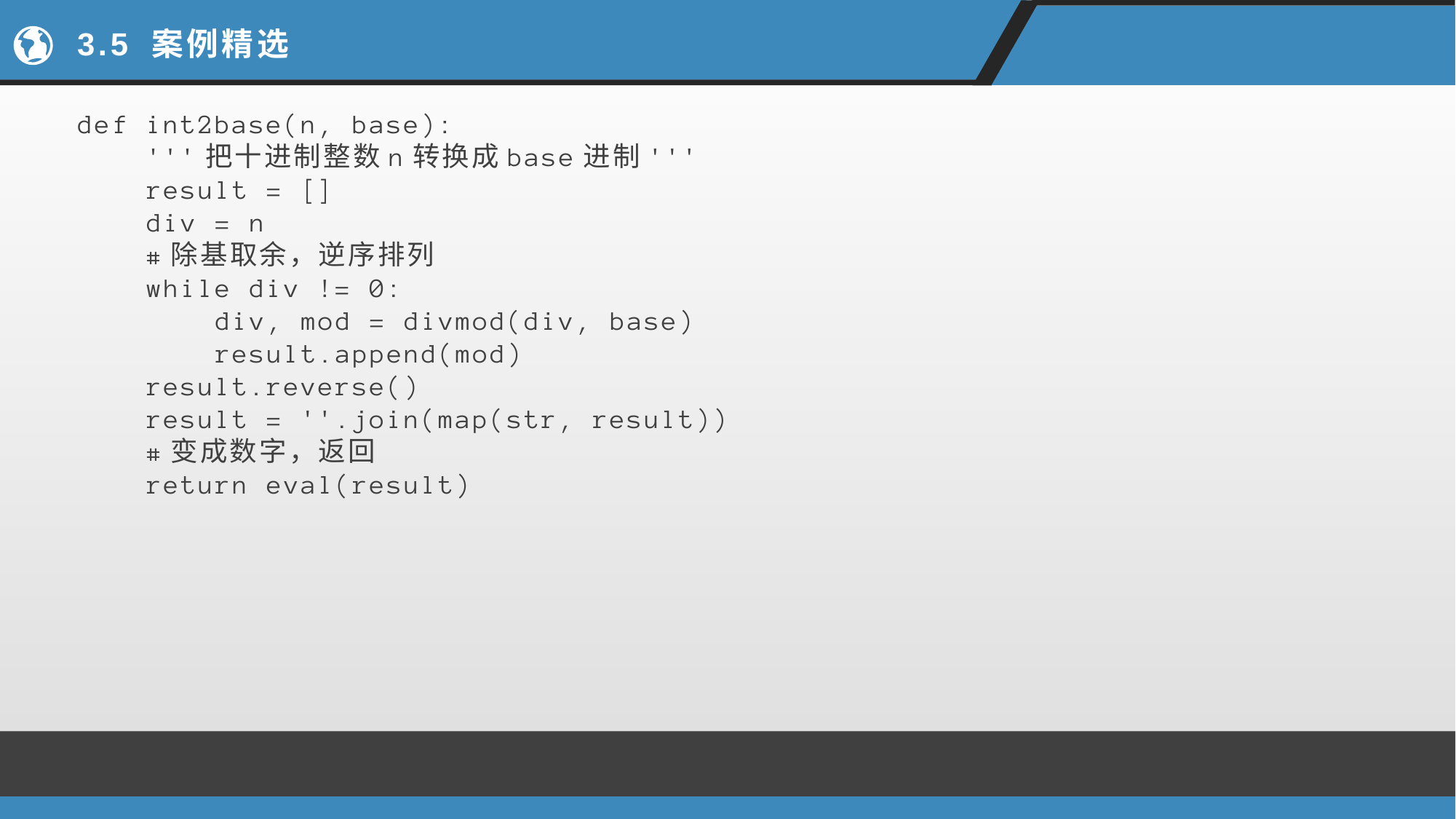

# 3.5 案例精选

def int2base(n, base):
    '''把十进制整数n转换成base进制'''
    result = []
    div = n
    #除基取余，逆序排列
    while div != 0:
        div, mod = divmod(div, base)
        result.append(mod)
    result.reverse()
    result = ''.join(map(str, result))
    #变成数字，返回
    return eval(result)